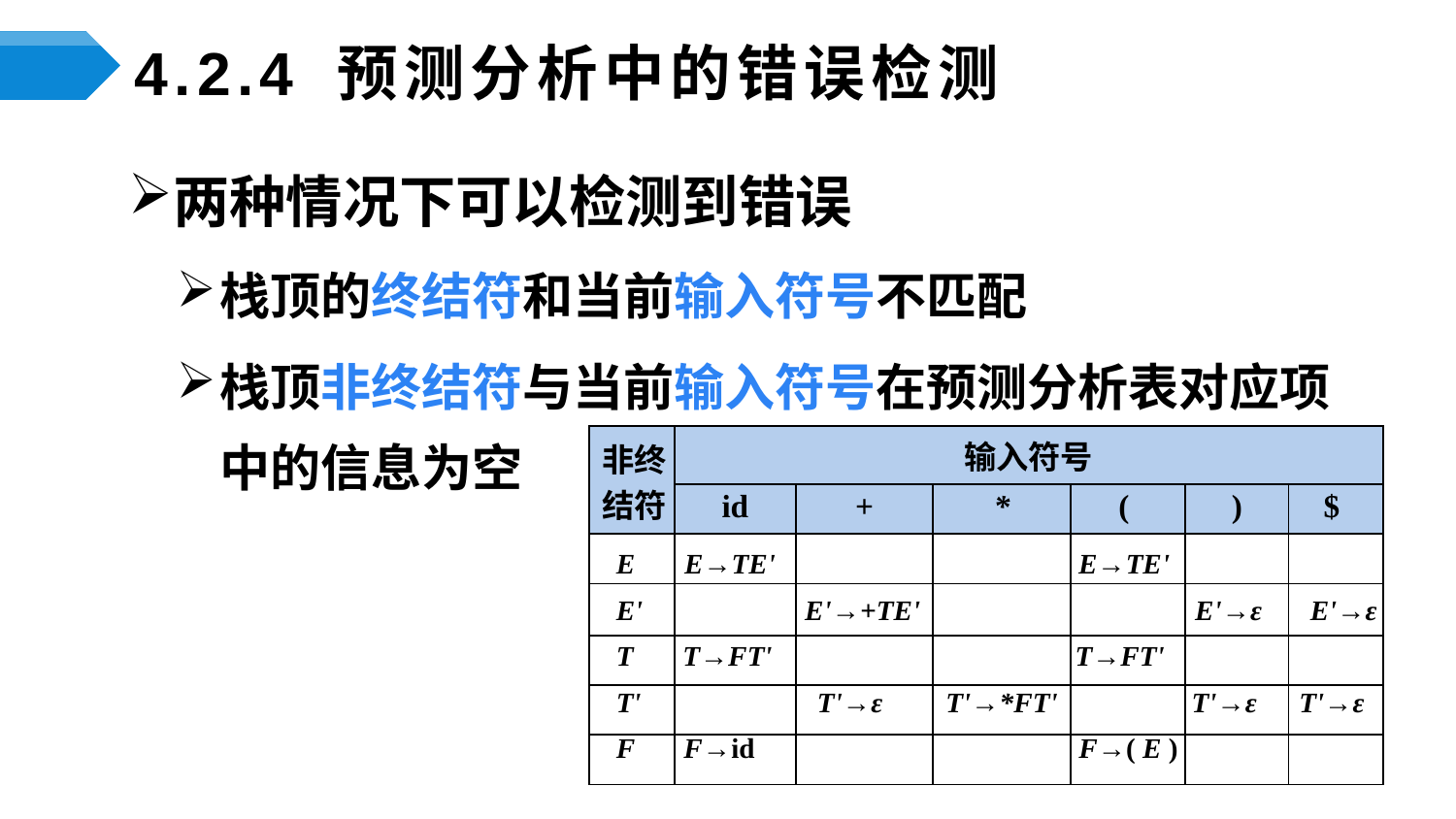

# 4.2.4 预测分析中的错误检测
两种情况下可以检测到错误
栈顶的终结符和当前输入符号不匹配
栈顶非终结符与当前输入符号在预测分析表对应项中的信息为空
|  | 输入符号 |  |  |  |  |  |
| --- | --- | --- | --- | --- | --- | --- |
|  | id | + | \* | ( | ) | $ |
|  |  |  |  |  |  |  |
|  |  |  |  |  |  |  |
|  |  |  |  |  |  |  |
|  |  |  |  |  |  |  |
|  |  |  |  |  |  |  |
非终
结符
E       E→TE'                                           E→TE'
E'                       E'→+TE'                                       E'→ε      E'→ε
T       T→FT'                                           T→FT'
T'                         T'→ε         T'→*FT'                   T'→ε      T'→ε
F       F→id                                              F→( E )